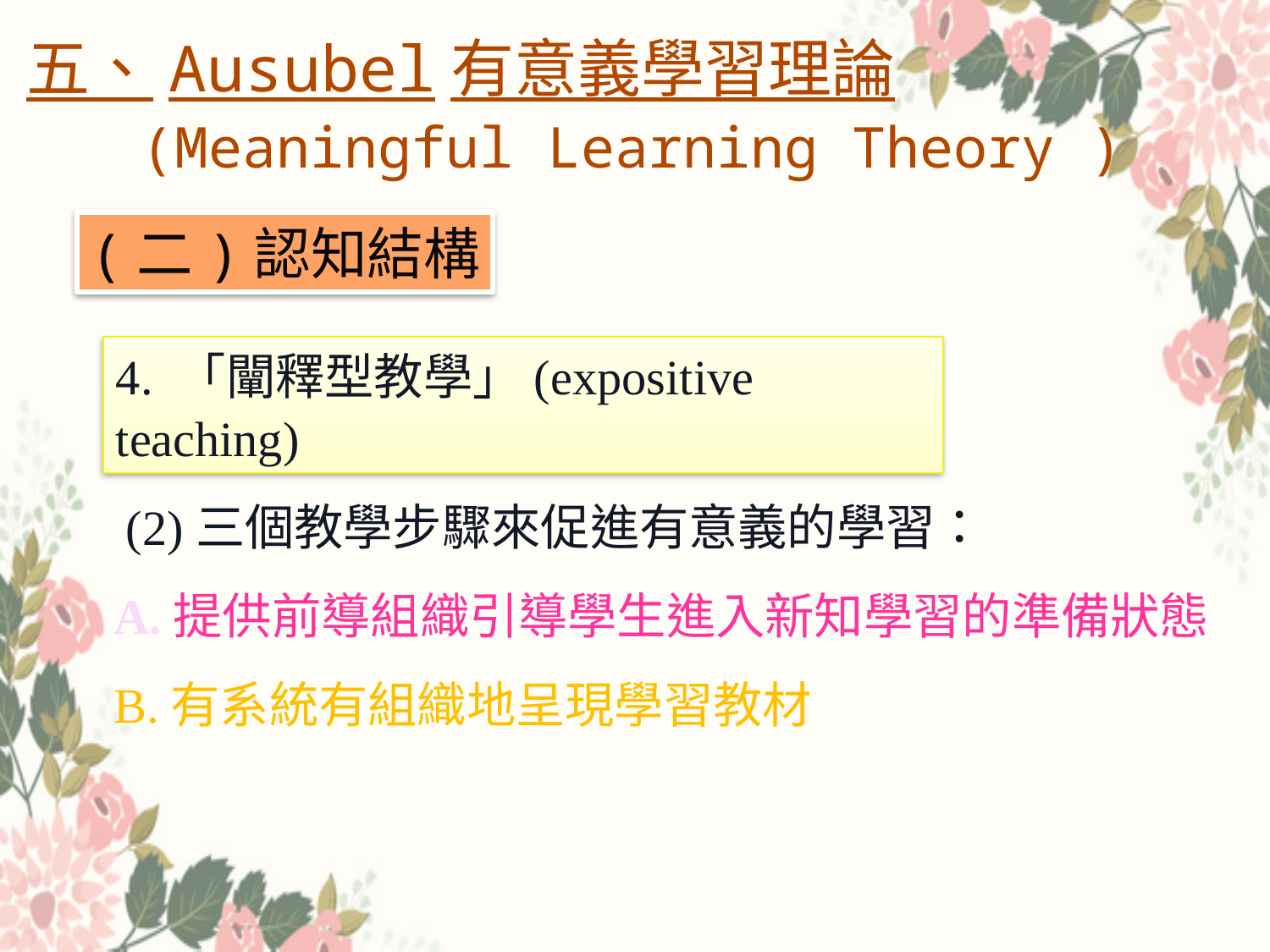

五、Ausubel有意義學習理論
   (Meaningful Learning Theory )
(二)認知結構
4. 「闡釋型教學」(expositive teaching)
 (2)三個教學步驟來促進有意義的學習：
A.提供前導組織引導學生進入新知學習的準備狀態
B.有系統有組織地呈現學習教材